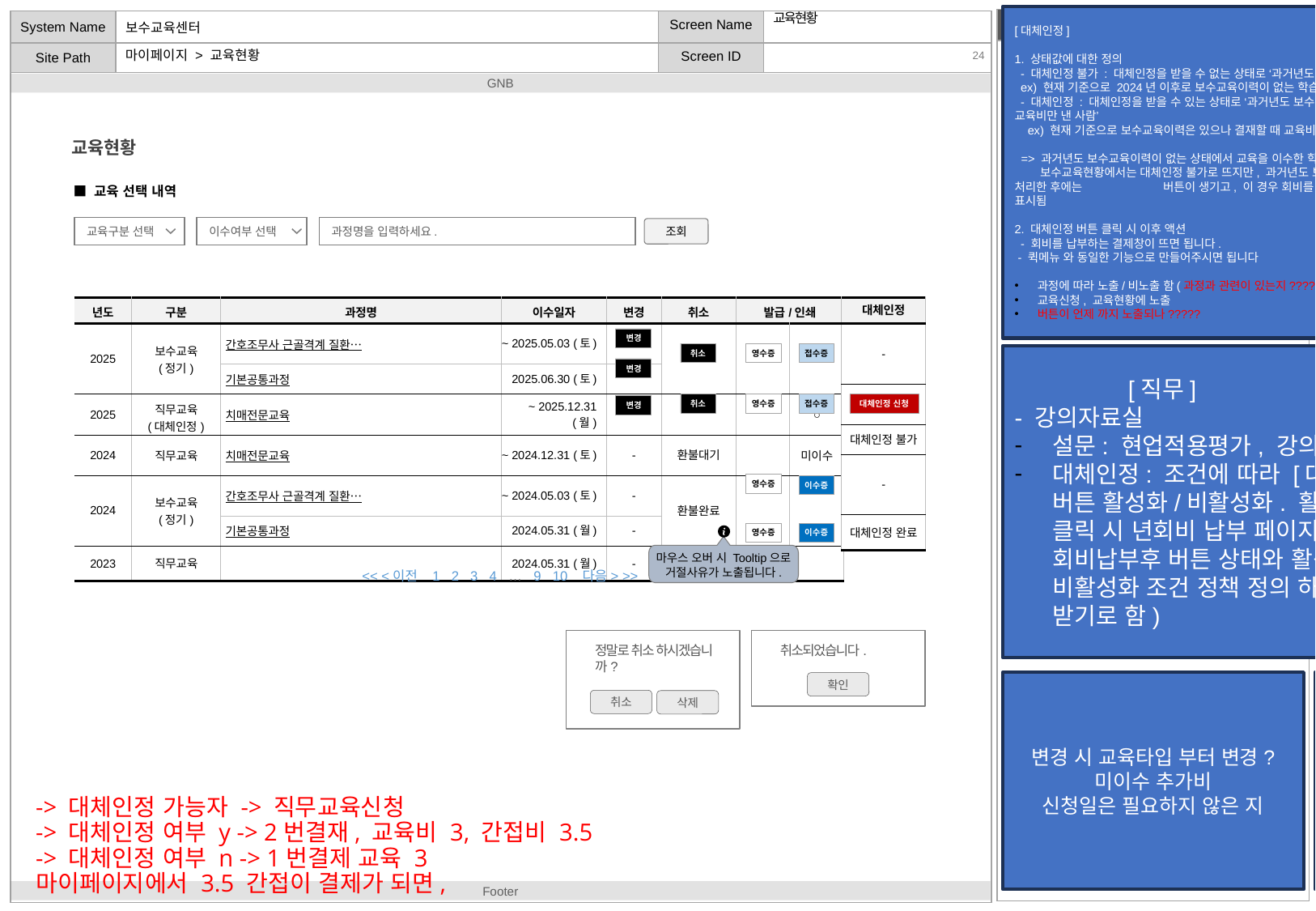

[대체인정]

1. 상태값에 대한 정의
 - 대체인정 불가 : 대체인정을 받을 수 없는 상태로 ‘과거년도 보수교육이력이 없는 사람’   ex) 현재 기준으로 2024년 이후로 보수교육이력이 없는 학습자
 - 대체인정 : 대체인정을 받을 수 있는 상태로 ‘과거년도 보수교육이력이 있으나 교육비만 낸 사람’
    ex) 현재 기준으로 보수교육이력은 있으나 결재할 때 교육비만 결재한 사람

  => 과거년도 보수교육이력이 없는 상태에서 교육을 이수한 학습자는?
       보수교육현황에서는 대체인정 불가로 뜨지만, 과거년도 보수교육 이력을 모두 처리한 후에는                         버튼이 생기고, 이 경우 회비를 납부하게 되면 ‘대체인정’이 표시됨

2. 대체인정 버튼 클릭 시 이후 액션
 - 회비를 납부하는 결제창이 뜨면 됩니다.
 - 퀵메뉴 와 동일한 기능으로 만들어주시면 됩니다

과정에 따라 노출/비노출 함(과정과 관련이 있는지????)
교육신청, 교육현황에 노출
버튼이 언제 까지 노출되나?????
교육현황

# 마이페이지 > 교육현황
교육현황
■ 교육 선택 내역
교육구분 선택

이수여부 선택

과정명을 입력하세요.
조회
| 년도 | 구분 | 과정명 | 이수일자 | 변경 | 취소 | 발급/인쇄 |  |
| --- | --- | --- | --- | --- | --- | --- | --- |
| 2025 | 보수교육 (정기) | 간호조무사 근골격계 질환… | ~ 2025.05.03 (토) |  |  |  | ○ |
|  |  | 기본공통과정 | 2025.06.30 (토) |  |  |  |  |
| 2025 | 직무교육 (대체인정) | 치매전문교육 | ~ 2025.12.31 (월) |  |  |  | ○ |
| 2024 | 직무교육 | 치매전문교육 | ~ 2024.12.31 (토) | - | 환불대기 |  | 미이수 |
| 2024 | 보수교육 (정기) | 간호조무사 근골격계 질환… | ~ 2024.05.03 (토) | - | 환불완료 |  |  |
|  |  | 기본공통과정 | 2024.05.31 (월) | - |  |  |  |
| 2023 | 직무교육 |  | 2024.05.31 (월) | - | 환불거절 |  |  |
| 대체인정 |
| --- |
| - |
|  |
| 대체인정 불가 |
| - |
| 대체인정 완료 |
변경

취소
영수증
접수증
변경

변경

취소
영수증
접수증
대체인정 신청
영수증
이수증
영수증
이수증

마우스 오버 시 Tooltip으로
거절사유가 노출됩니다.
                 [직무]
- 강의자료실
설문: 현업적용평가, 강의만족도평가
대체인정: 조건에 따라 [대체인정] 버튼 활성화/비활성화. 활성화 버튼 클릭 시 년회비 납부 페이지 오픈(회비납부후 버튼 상태와 활성화/비활성화 조건 정책 정의 하여 전달 받기로 함)
<< <이전   1   2   3   4   …   9   10   다음> >>

정말로 취소 하시겠습니까?
취소
삭제

취소되었습니다.
확인
변경 시 교육타입 부터 변경?
미이수 추가비
신청일은 필요하지 않은 지
가상계좌 취소시 환불계좌 받기(필수)

기타 결제도구인 경우 결제 기간이 오래 된 경우 환불 계좌받기(필수)

-> 대체인정 가능자 -> 직무교육신청
-> 대체인정 여부 y -> 2번결재, 교육비 3, 간접비 3.5
-> 대체인정 여부 n -> 1번결제 교육 3
마이페이지에서 3.5 간접이 결제가 되면,